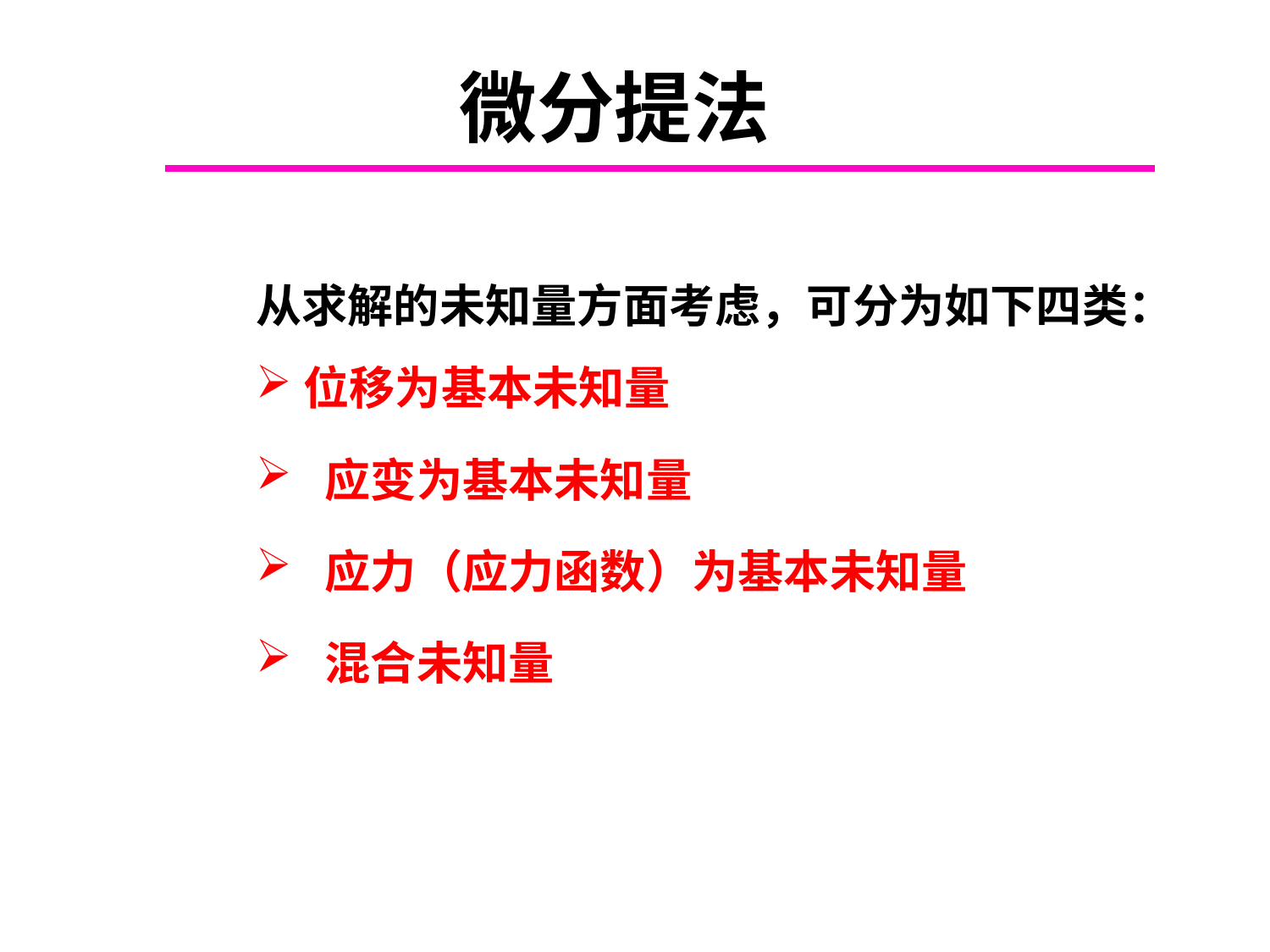

# 微分提法
从求解的未知量方面考虑，可分为如下四类：
位移为基本未知量
 应变为基本未知量
 应力（应力函数）为基本未知量
 混合未知量
Chapter  6.1